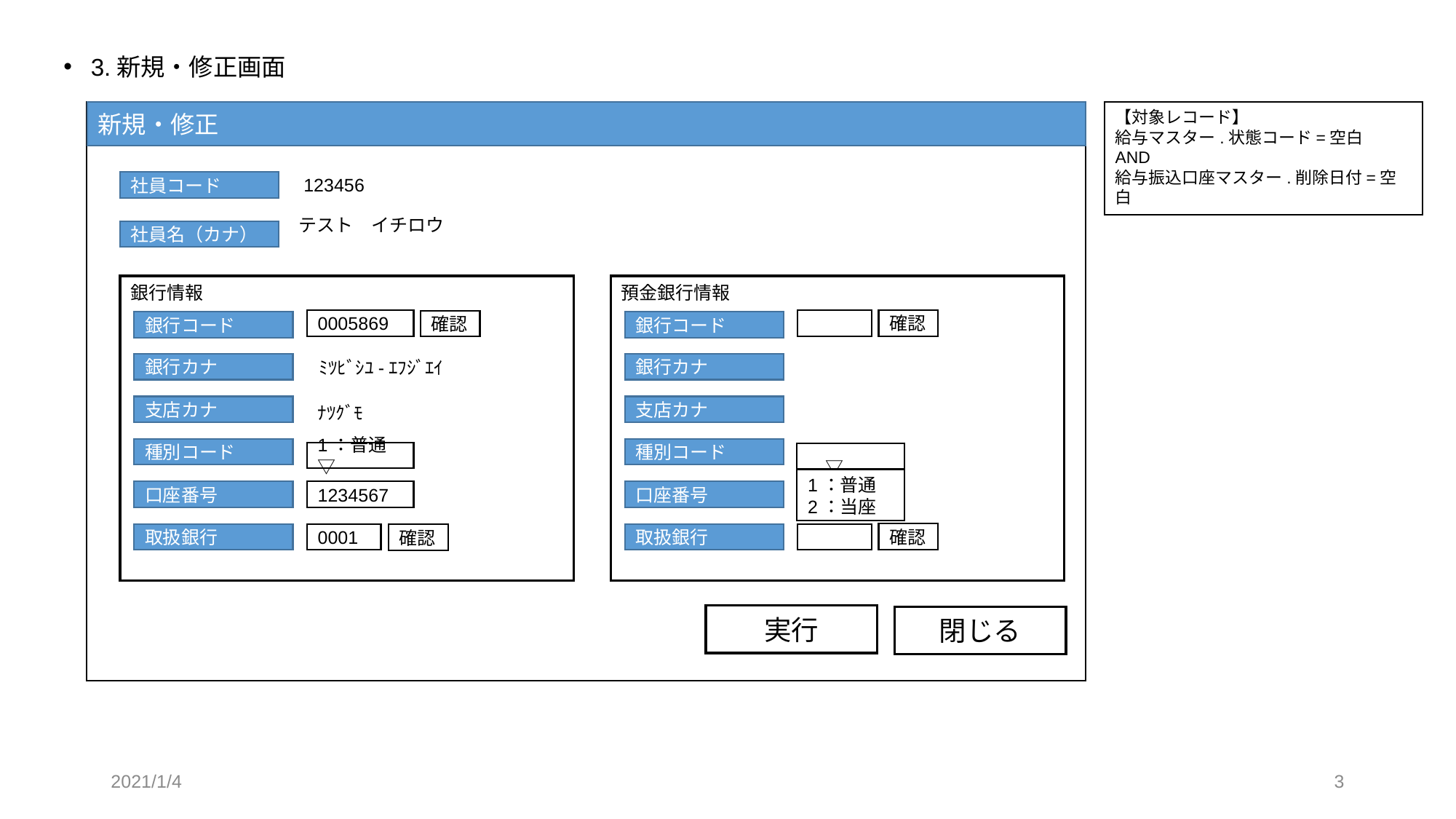

3.新規・修正画面

新規・修正
【対象レコード】
給与マスター.状態コード=空白
AND
給与振込口座マスター.削除日付=空白
123456社員コード
社員コード
社員名（カナ）
テスト　イチロウ社員コード
銀行情報
0005869
確認
銀行コード
銀行カナ
ﾐﾂﾋﾞｼﾕ-ｴﾌｼﾞｴｲ
支店カナ
ﾅﾂｸﾞﾓ
種別コード
1：普通▽
1234567
口座番号
取扱銀行
0001
確認
預金銀行情報
確認

銀行コード
銀行カナ
支店カナ
種別コード
 　　　　　▽
1：普通
2：当座
口座番号
確認
取扱銀行

実行
閉じる
2021/1/4
3